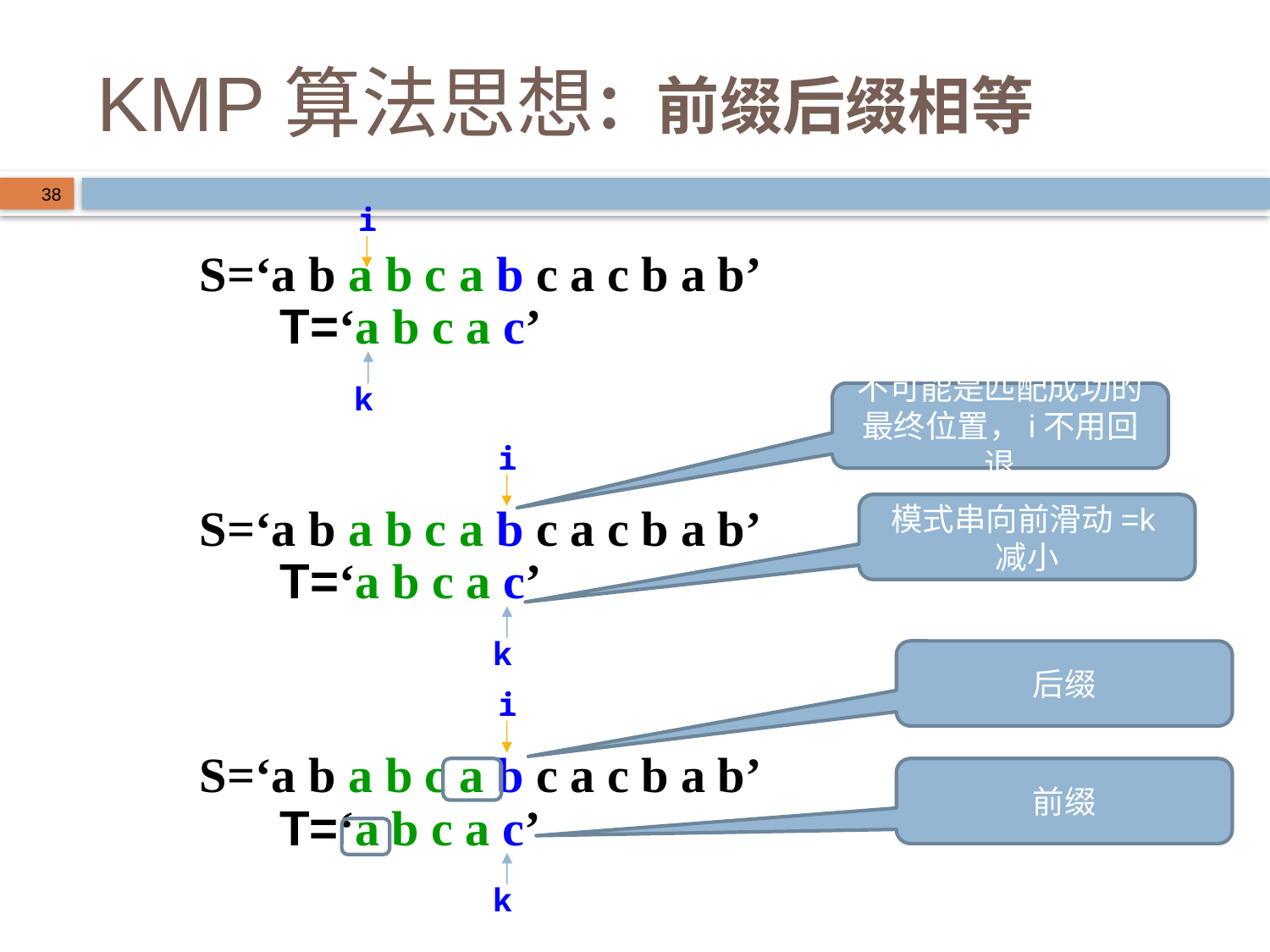

# KMP算法思想
：前缀后缀相等
38
i

S=‘a b a b c a b c a c b a b’
T=‘a b c a c’

k
不可能是匹配成功的最终位置，i不用回退
i

S=‘a b a b c a b c a c b a b’
模式串向前滑动=k减小
T=‘a b c a c’

k
后缀
i

S=‘a b a b c a b c a c b a b’

前缀
T=‘a b c a c’

k